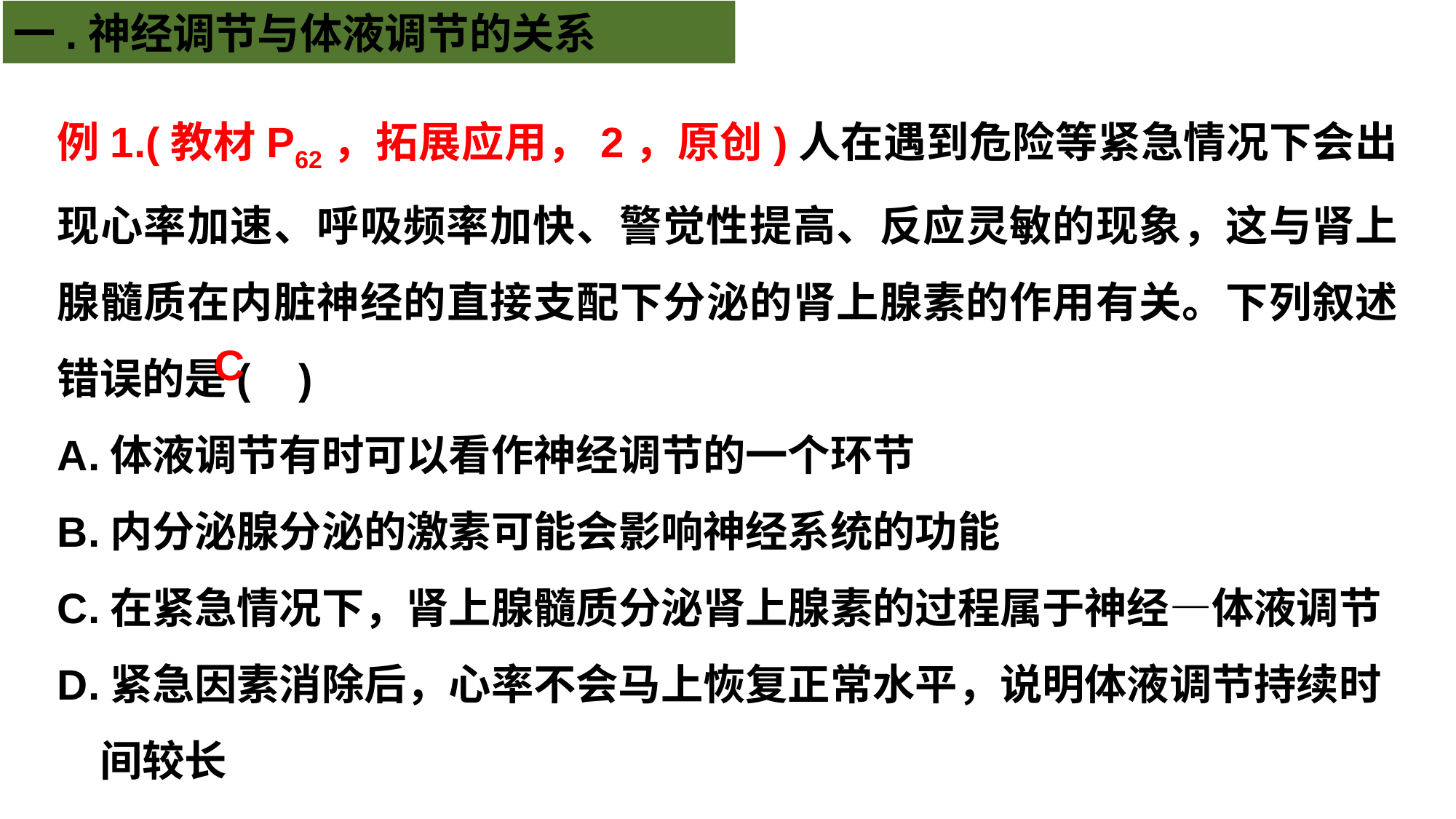

一.神经调节与体液调节的关系
例1.(教材P62，拓展应用，2，原创)人在遇到危险等紧急情况下会出现心率加速、呼吸频率加快、警觉性提高、反应灵敏的现象，这与肾上腺髓质在内脏神经的直接支配下分泌的肾上腺素的作用有关。下列叙述错误的是(    )
A.体液调节有时可以看作神经调节的一个环节
B.内分泌腺分泌的激素可能会影响神经系统的功能
C.在紧急情况下，肾上腺髓质分泌肾上腺素的过程属于神经—体液调节
D.紧急因素消除后，心率不会马上恢复正常水平，说明体液调节持续时
　间较长
C